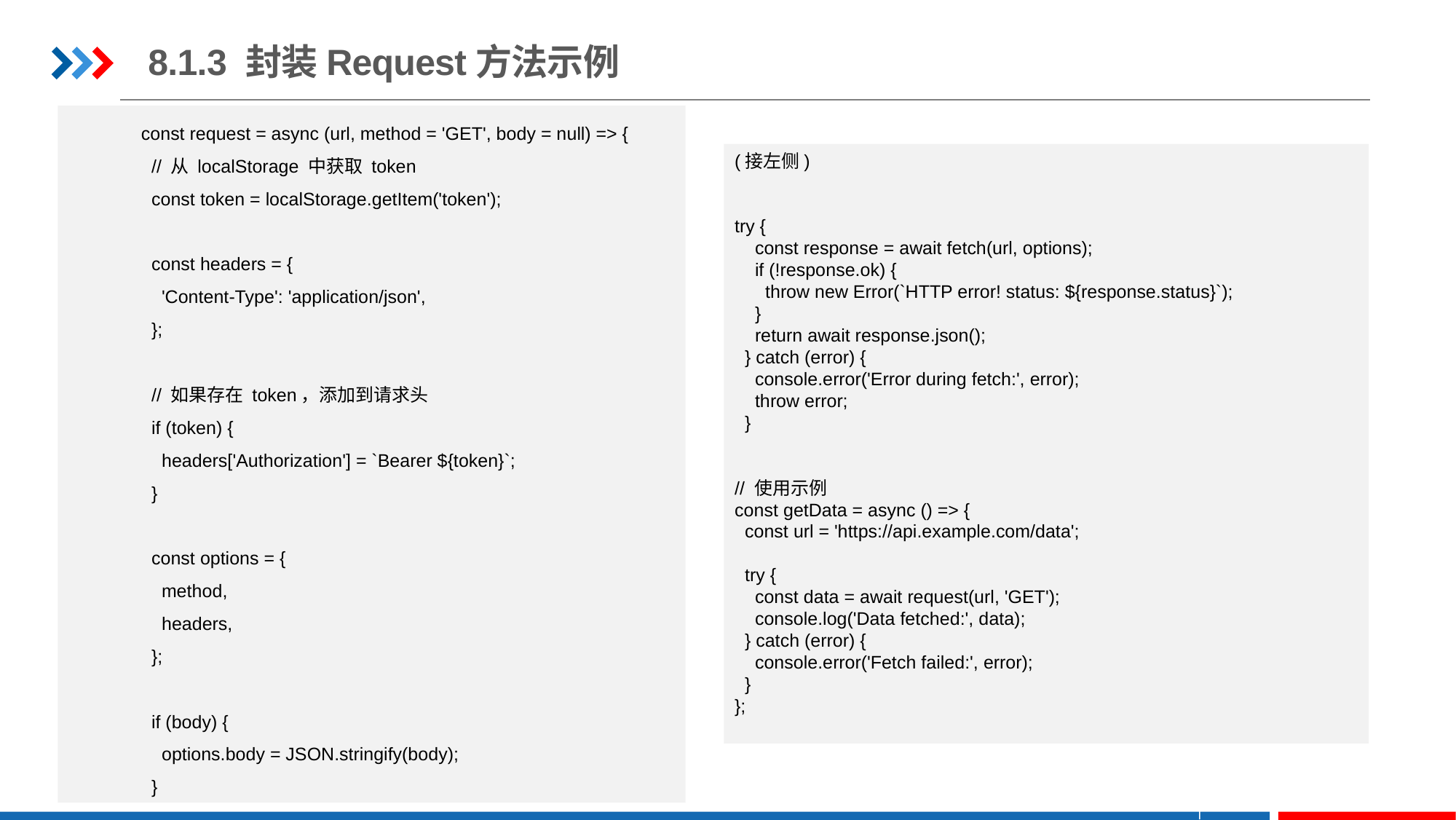

8.1.3 封装Request方法示例
const request = async (url, method = 'GET', body = null) => {
  // 从 localStorage 中获取 token
  const token = localStorage.getItem('token');

  const headers = {
    'Content-Type': 'application/json',
  };

  // 如果存在 token，添加到请求头
  if (token) {
    headers['Authorization'] = `Bearer ${token}`;
  }

  const options = {
    method,
    headers,
  };

  if (body) {
    options.body = JSON.stringify(body);
  }
(接左侧)

try {
    const response = await fetch(url, options);
    if (!response.ok) {
      throw new Error(`HTTP error! status: ${response.status}`);
    }
    return await response.json();
  } catch (error) {
    console.error('Error during fetch:', error);
    throw error;
  }

// 使用示例
const getData = async () => {
  const url = 'https://api.example.com/data';

  try {
    const data = await request(url, 'GET');
    console.log('Data fetched:', data);
  } catch (error) {
    console.error('Fetch failed:', error);
  }
};